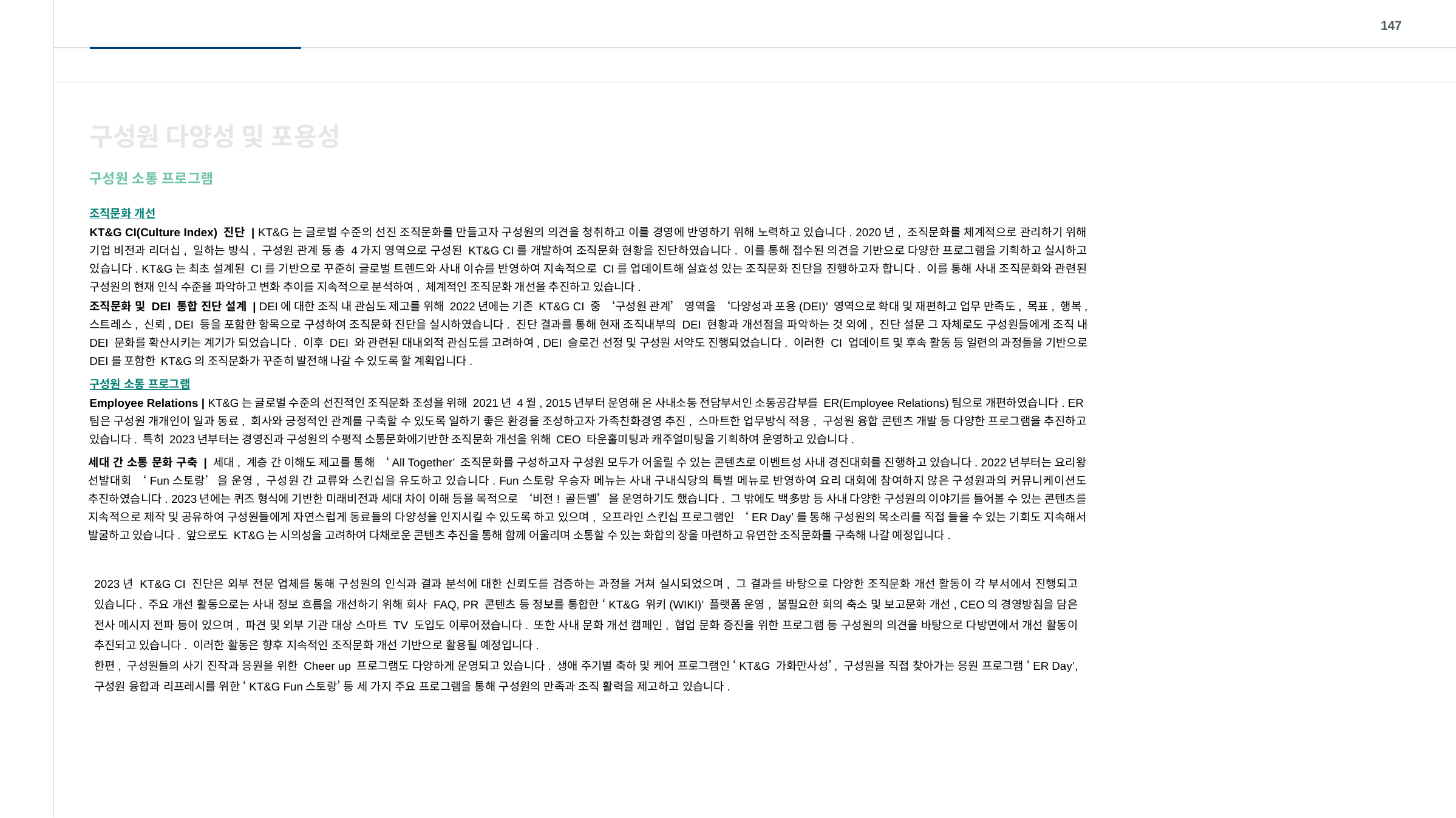

147
구성원 다양성 및 포용성
구성원 소통 프로그램
조직문화 개선
KT&G CI(Culture Index) 진단 | KT&G는 글로벌 수준의 선진 조직문화를 만들고자 구성원의 의견을 청취하고 이를 경영에 반영하기 위해 노력하고 있습니다. 2020년, 조직문화를 체계적으로 관리하기 위해 기업 비전과 리더십, 일하는 방식, 구성원 관계 등 총 4가지 영역으로 구성된 KT&G CI를 개발하여 조직문화 현황을 진단하였습니다. 이를 통해 접수된 의견을 기반으로 다양한 프로그램을 기획하고 실시하고 있습니다. KT&G는 최초 설계된 CI를 기반으로 꾸준히 글로벌 트렌드와 사내 이슈를 반영하여 지속적으로 CI를 업데이트해 실효성 있는 조직문화 진단을 진행하고자 합니다. 이를 통해 사내 조직문화와 관련된 구성원의 현재 인식 수준을 파악하고 변화 추이를 지속적으로 분석하여, 체계적인 조직문화 개선을 추진하고 있습니다.
조직문화 및 DEI 통합 진단 설계 | DEI에 대한 조직 내 관심도 제고를 위해 2022년에는 기존 KT&G CI 중 ‘구성원 관계’ 영역을 ‘다양성과 포용(DEI)’ 영역으로 확대 및 재편하고 업무 만족도, 목표, 행복, 스트레스, 신뢰, DEI 등을 포함한 항목으로 구성하여 조직문화 진단을 실시하였습니다. 진단 결과를 통해 현재 조직내부의 DEI 현황과 개선점을 파악하는 것 외에, 진단 설문 그 자체로도 구성원들에게 조직 내 DEI 문화를 확산시키는 계기가 되었습니다. 이후 DEI 와 관련된 대내외적 관심도를 고려하여, DEI 슬로건 선정 및 구성원 서약도 진행되었습니다. 이러한 CI 업데이트 및 후속 활동 등 일련의 과정들을 기반으로 DEI를 포함한 KT&G의 조직문화가 꾸준히 발전해 나갈 수 있도록 할 계획입니다.
구성원 소통 프로그램
Employee Relations | KT&G는 글로벌 수준의 선진적인 조직문화 조성을 위해 2021년 4월, 2015년부터 운영해 온 사내소통 전담부서인 소통공감부를 ER(Employee Relations)팀으로 개편하였습니다. ER팀은 구성원 개개인이 일과 동료, 회사와 긍정적인 관계를 구축할 수 있도록 일하기 좋은 환경을 조성하고자 가족친화경영 추진, 스마트한 업무방식 적용, 구성원 융합 콘텐츠 개발 등 다양한 프로그램을 추진하고 있습니다. 특히 2023년부터는 경영진과 구성원의 수평적 소통문화에기반한 조직문화 개선을 위해 CEO 타운홀미팅과 캐주얼미팅을 기획하여 운영하고 있습니다.
세대 간 소통 문화 구축 | 세대, 계층 간 이해도 제고를 통해 ‘All Together’ 조직문화를 구성하고자 구성원 모두가 어울릴 수 있는 콘텐츠로 이벤트성 사내 경진대회를 진행하고 있습니다. 2022년부터는 요리왕 선발대회 ‘Fun스토랑’을 운영, 구성원 간 교류와 스킨십을 유도하고 있습니다. Fun스토랑 우승자 메뉴는 사내 구내식당의 특별 메뉴로 반영하여 요리 대회에 참여하지 않은 구성원과의 커뮤니케이션도 추진하였습니다. 2023년에는 퀴즈 형식에 기반한 미래비전과 세대 차이 이해 등을 목적으로 ‘비전! 골든벨’을 운영하기도 했습니다. 그 밖에도 백多방 등 사내 다양한 구성원의 이야기를 들어볼 수 있는 콘텐츠를 지속적으로 제작 및 공유하여 구성원들에게 자연스럽게 동료들의 다양성을 인지시킬 수 있도록 하고 있으며, 오프라인 스킨십 프로그램인 ‘ER Day’를 통해 구성원의 목소리를 직접 들을 수 있는 기회도 지속해서 발굴하고 있습니다. 앞으로도 KT&G는 시의성을 고려하여 다채로운 콘텐츠 추진을 통해 함께 어울리며 소통할 수 있는 화합의 장을 마련하고 유연한 조직문화를 구축해 나갈 예정입니다.
2023년 KT&G CI 진단은 외부 전문 업체를 통해 구성원의 인식과 결과 분석에 대한 신뢰도를 검증하는 과정을 거쳐 실시되었으며, 그 결과를 바탕으로 다양한 조직문화 개선 활동이 각 부서에서 진행되고 있습니다. 주요 개선 활동으로는 사내 정보 흐름을 개선하기 위해 회사 FAQ, PR 콘텐츠 등 정보를 통합한 ‘KT&G 위키(WIKI)’ 플랫폼 운영, 불필요한 회의 축소 및 보고문화 개선, CEO의 경영방침을 담은 전사 메시지 전파 등이 있으며, 파견 및 외부 기관 대상 스마트 TV 도입도 이루어졌습니다. 또한 사내 문화 개선 캠페인, 협업 문화 증진을 위한 프로그램 등 구성원의 의견을 바탕으로 다방면에서 개선 활동이 추진되고 있습니다. 이러한 활동은 향후 지속적인 조직문화 개선 기반으로 활용될 예정입니다.
한편, 구성원들의 사기 진작과 응원을 위한 Cheer up 프로그램도 다양하게 운영되고 있습니다. 생애 주기별 축하 및 케어 프로그램인 ‘KT&G 가화만사성’, 구성원을 직접 찾아가는 응원 프로그램 ‘ER Day’, 구성원 융합과 리프레시를 위한 ‘KT&G Fun스토랑’ 등 세 가지 주요 프로그램을 통해 구성원의 만족과 조직 활력을 제고하고 있습니다.